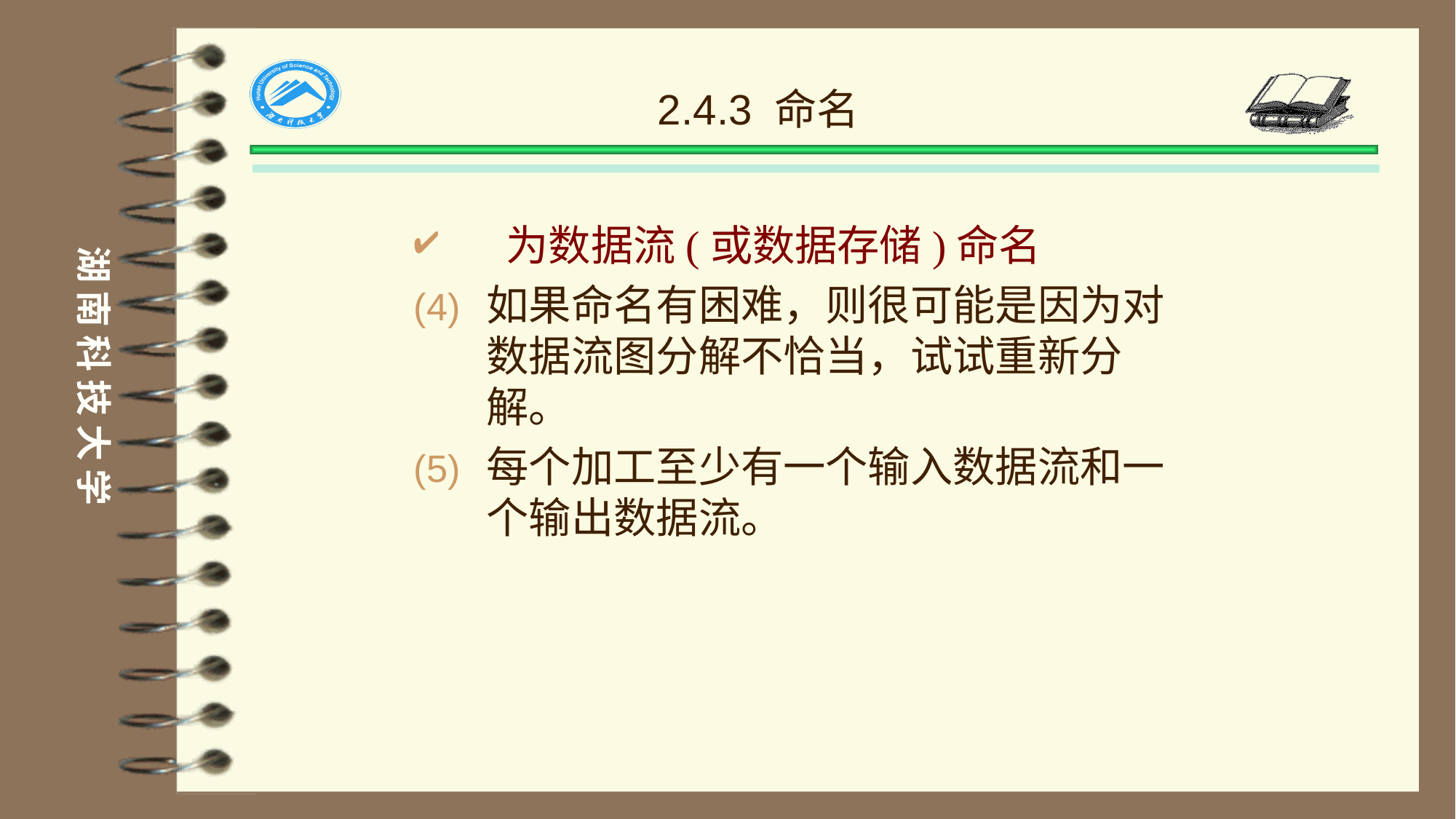

2.4.3 命名
 为数据流(或数据存储)命名
如果命名有困难，则很可能是因为对数据流图分解不恰当，试试重新分解。
每个加工至少有一个输入数据流和一个输出数据流。